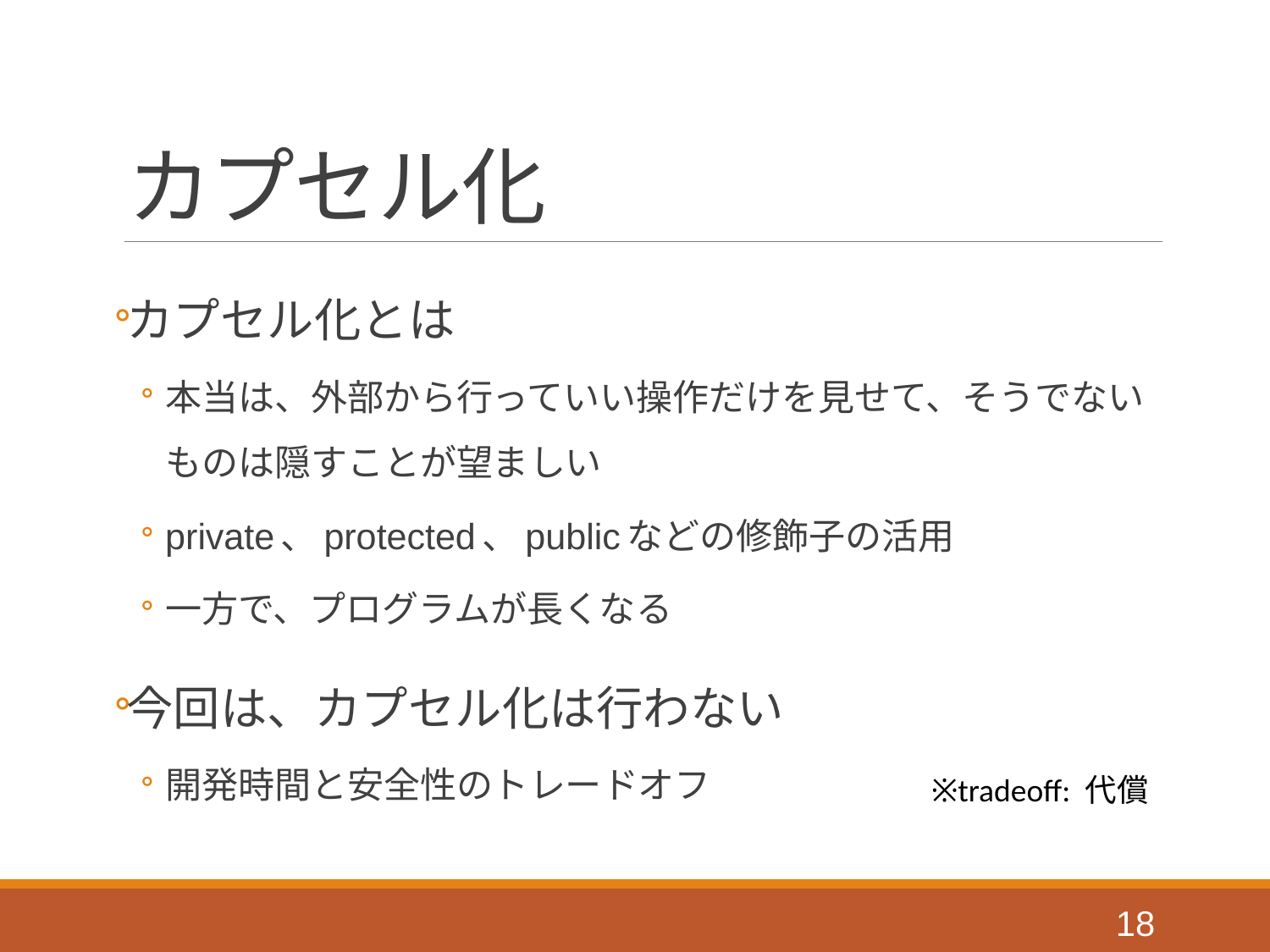

# カプセル化
カプセル化とは
本当は、外部から行っていい操作だけを見せて、そうでないものは隠すことが望ましい
private、protected、publicなどの修飾子の活用
一方で、プログラムが長くなる
今回は、カプセル化は行わない
開発時間と安全性のトレードオフ
※tradeoff: 代償
18